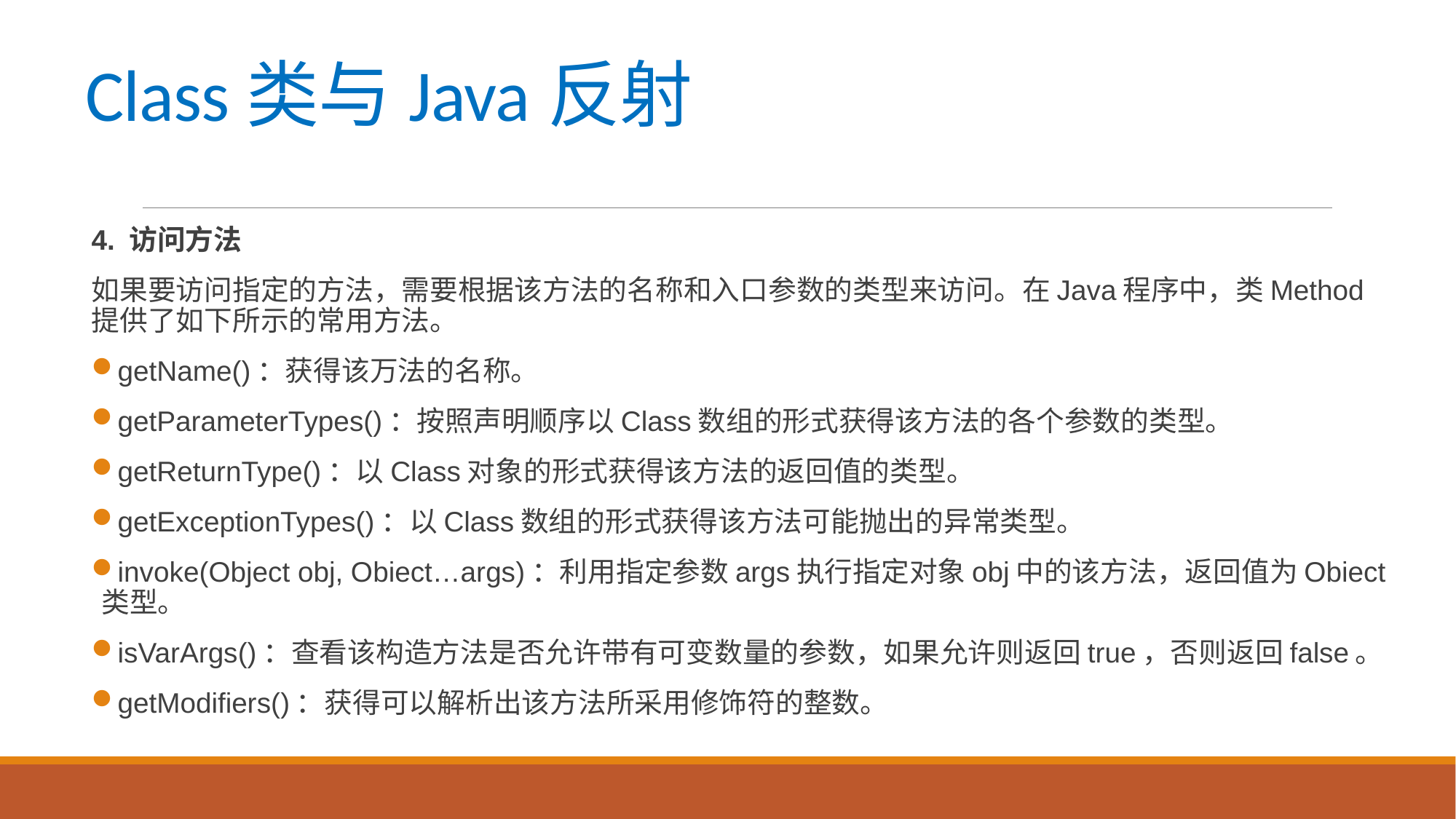

# Class类与Java反射
4. 访问方法
如果要访问指定的方法，需要根据该方法的名称和入口参数的类型来访问。在Java程序中，类Method提供了如下所示的常用方法。
getName()：获得该万法的名称。
getParameterTypes()：按照声明顺序以Class数组的形式获得该方法的各个参数的类型。
getReturnType()：以Class对象的形式获得该方法的返回值的类型。
getExceptionTypes()：以Class数组的形式获得该方法可能抛出的异常类型。
invoke(Object obj, Obiect…args)：利用指定参数args执行指定对象obj中的该方法，返回值为Obiect类型。
isVarArgs()：查看该构造方法是否允许带有可变数量的参数，如果允许则返回true，否则返回false。
getModifiers()：获得可以解析出该方法所采用修饰符的整数。